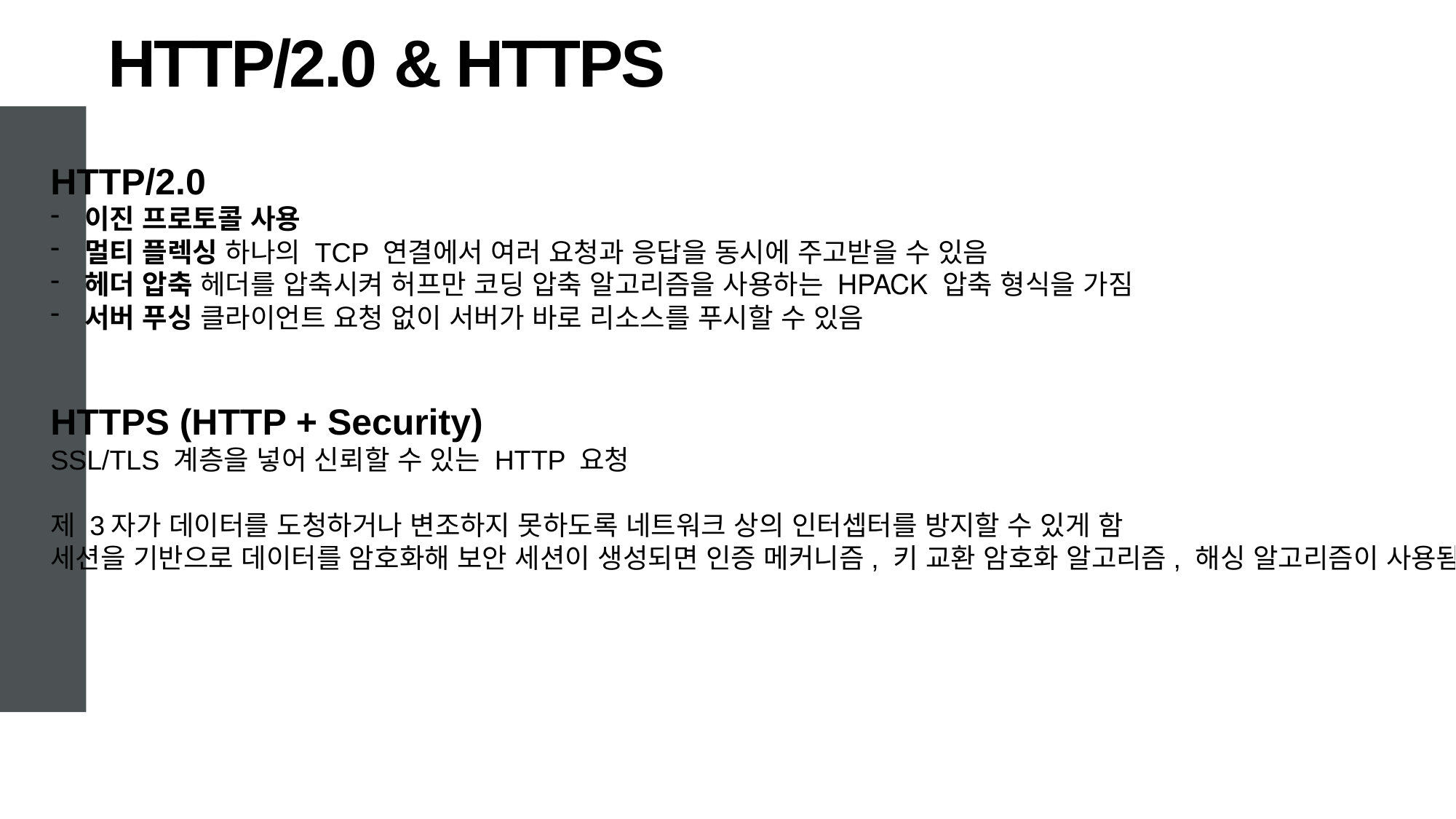

# HTTP/2.0 & HTTPS

HTTP/2.0
이진 프로토콜 사용
멀티 플렉싱 하나의 TCP 연결에서 여러 요청과 응답을 동시에 주고받을 수 있음
헤더 압축 헤더를 압축시켜 허프만 코딩 압축 알고리즘을 사용하는 HPACK 압축 형식을 가짐
서버 푸싱 클라이언트 요청 없이 서버가 바로 리소스를 푸시할 수 있음

HTTPS (HTTP + Security)
SSL/TLS 계층을 넣어 신뢰할 수 있는 HTTP 요청

제 3자가 데이터를 도청하거나 변조하지 못하도록 네트워크 상의 인터셉터를 방지할 수 있게 함
세션을 기반으로 데이터를 암호화해 보안 세션이 생성되면 인증 메커니즘, 키 교환 암호화 알고리즘, 해싱 알고리즘이 사용됨